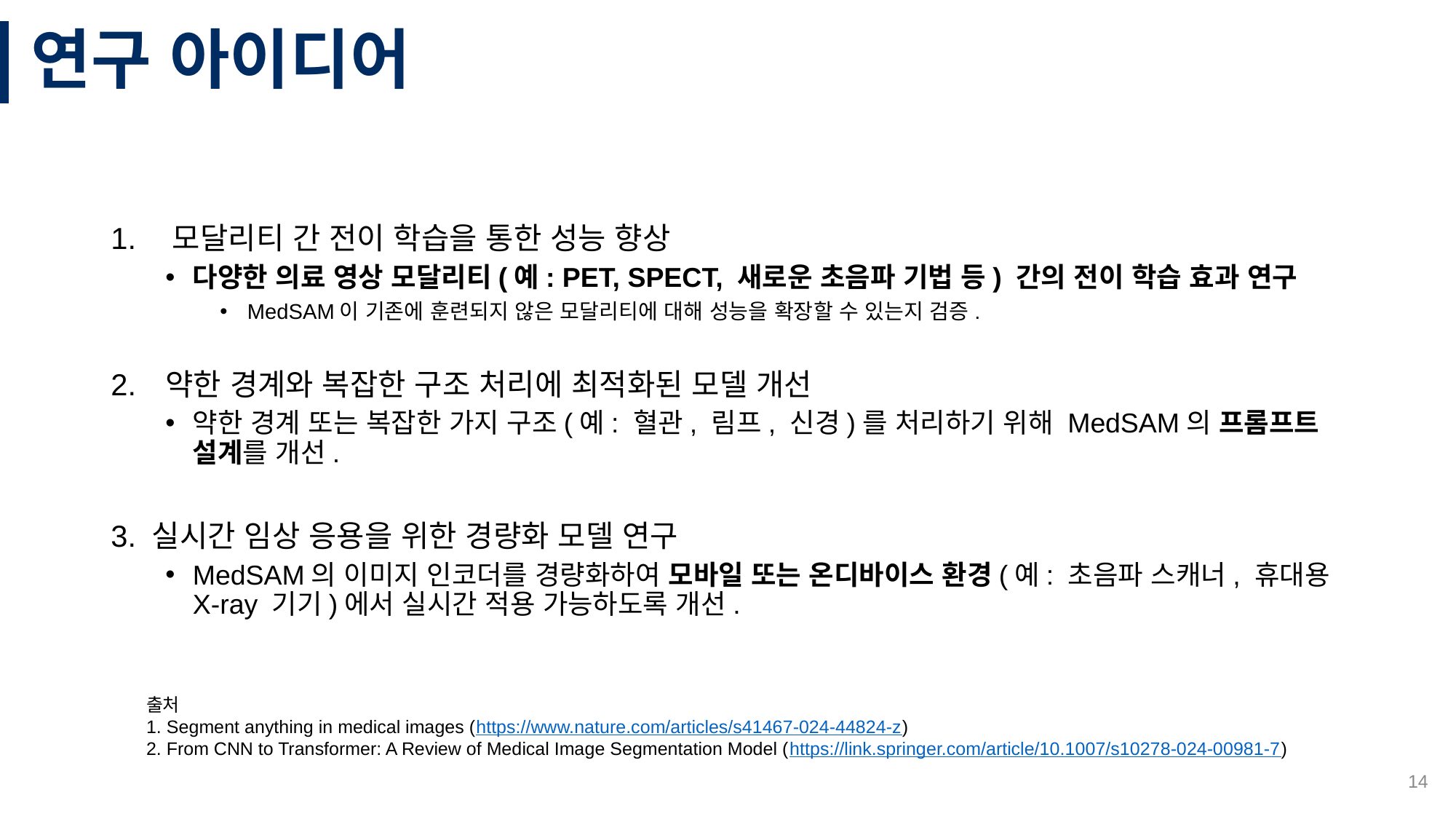

# 연구 아이디어
모달리티 간 전이 학습을 통한 성능 향상
다양한 의료 영상 모달리티(예: PET, SPECT, 새로운 초음파 기법 등) 간의 전이 학습 효과 연구
MedSAM이 기존에 훈련되지 않은 모달리티에 대해 성능을 확장할 수 있는지 검증.

약한 경계와 복잡한 구조 처리에 최적화된 모델 개선
약한 경계 또는 복잡한 가지 구조(예: 혈관, 림프, 신경)를 처리하기 위해 MedSAM의 프롬프트 설계를 개선.

실시간 임상 응용을 위한 경량화 모델 연구
MedSAM의 이미지 인코더를 경량화하여 모바일 또는 온디바이스 환경(예: 초음파 스캐너, 휴대용 X-ray 기기)에서 실시간 적용 가능하도록 개선.
출처
1. Segment anything in medical images (https://www.nature.com/articles/s41467-024-44824-z)
2. From CNN to Transformer: A Review of Medical Image Segmentation Model (https://link.springer.com/article/10.1007/s10278-024-00981-7)

14